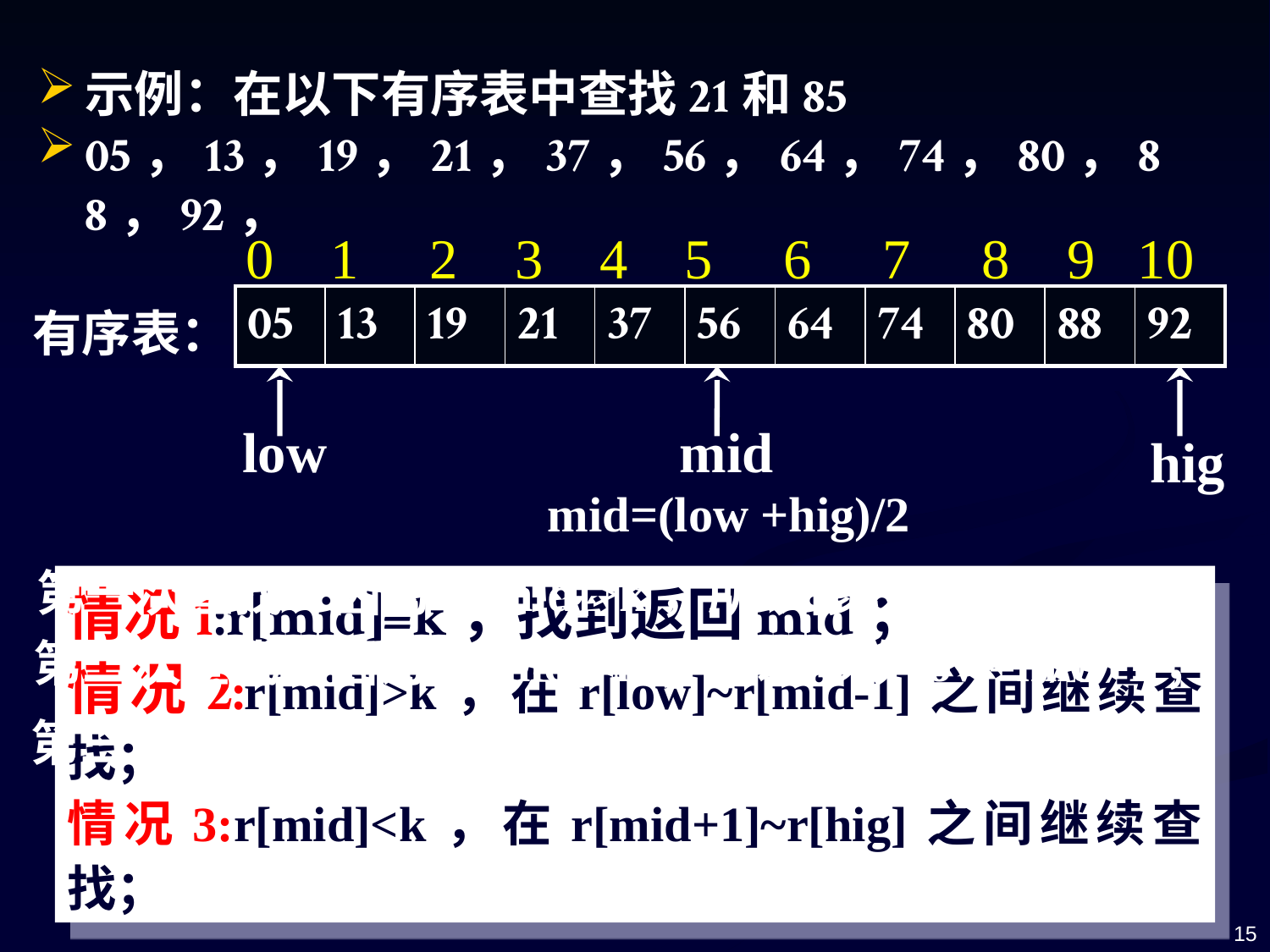

示例：在以下有序表中查找21和85
05，13，19，21，37，56，64，74，80，88，92，
  0    1     2    3    4    5     6     7     8    9   10

| 05 | 13 | 19 | 21 | 37 | 56 | 64 | 74 | 80 | 88 | 92 |
| --- | --- | --- | --- | --- | --- | --- | --- | --- | --- | --- |
有序表：

low

mid

hig

mid=(low +hig)/2

第一次查找：因为 r[mid]>k，所以修改hig=mid-1；
情况1:r[mid]=k，找到返回mid；
情况2:r[mid]>k，在r[low]~r[mid-1]之间继续查找；
情况3:r[mid]<k，在r[mid+1]~r[hig]之间继续查找；
第二次查找：因为 r[mid]<k，所以修改low=mid+1；
第三次查找：因为 r[mid]=k，查找成功，返回mid。

查找K=21的示意图
15